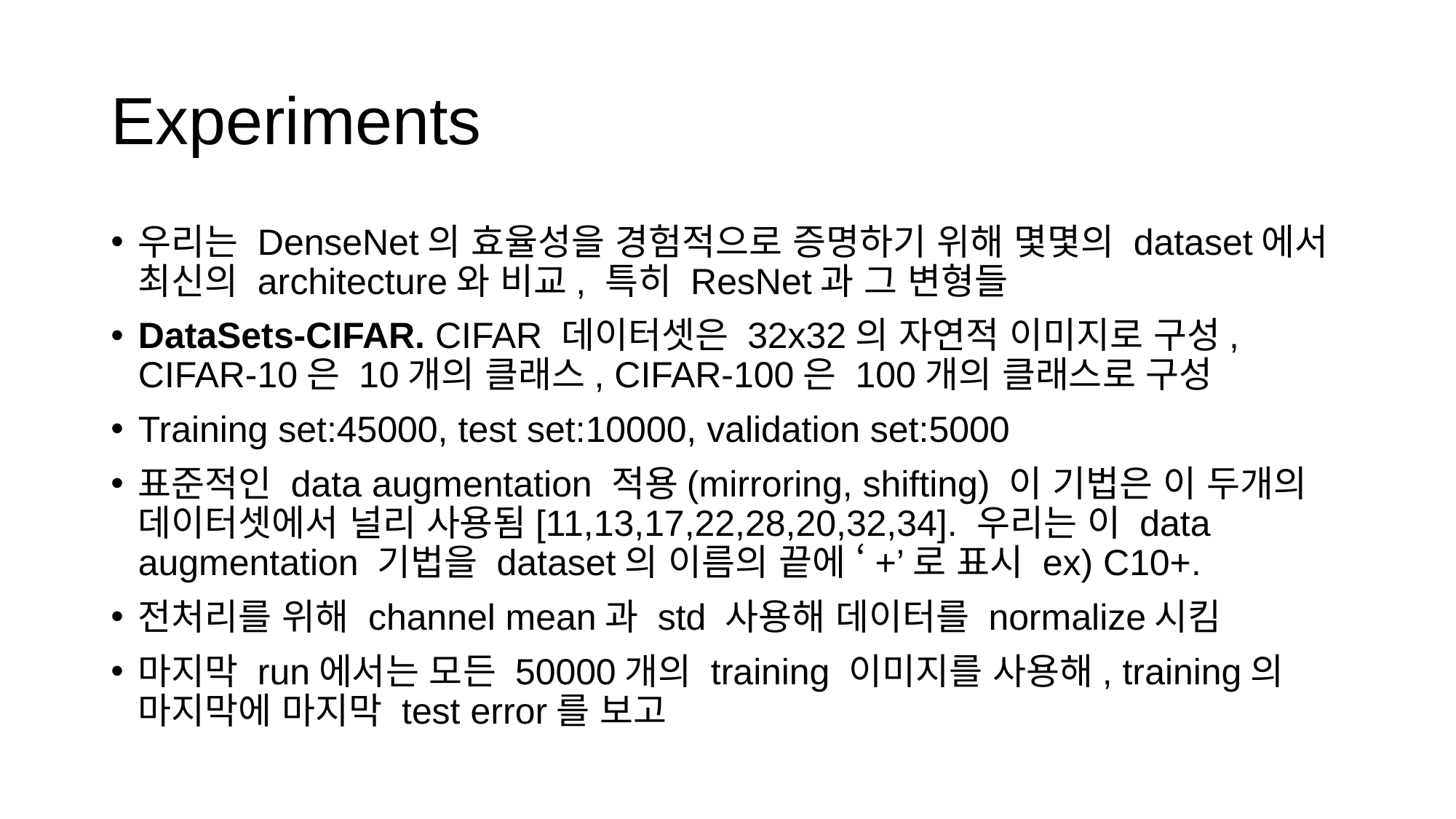

# Experiments
우리는 DenseNet의 효율성을 경험적으로 증명하기 위해 몇몇의 dataset에서 최신의 architecture와 비교, 특히 ResNet과 그 변형들
DataSets-CIFAR. CIFAR 데이터셋은 32x32의 자연적 이미지로 구성, CIFAR-10은 10개의 클래스, CIFAR-100은 100개의 클래스로 구성
Training set:45000, test set:10000, validation set:5000
표준적인 data augmentation 적용(mirroring, shifting) 이 기법은 이 두개의 데이터셋에서 널리 사용됨[11,13,17,22,28,20,32,34]. 우리는 이 data augmentation 기법을 dataset의 이름의 끝에 ‘+’로 표시 ex) C10+.
전처리를 위해 channel mean과 std 사용해 데이터를 normalize시킴
마지막 run에서는 모든 50000개의 training 이미지를 사용해, training의 마지막에 마지막 test error를 보고